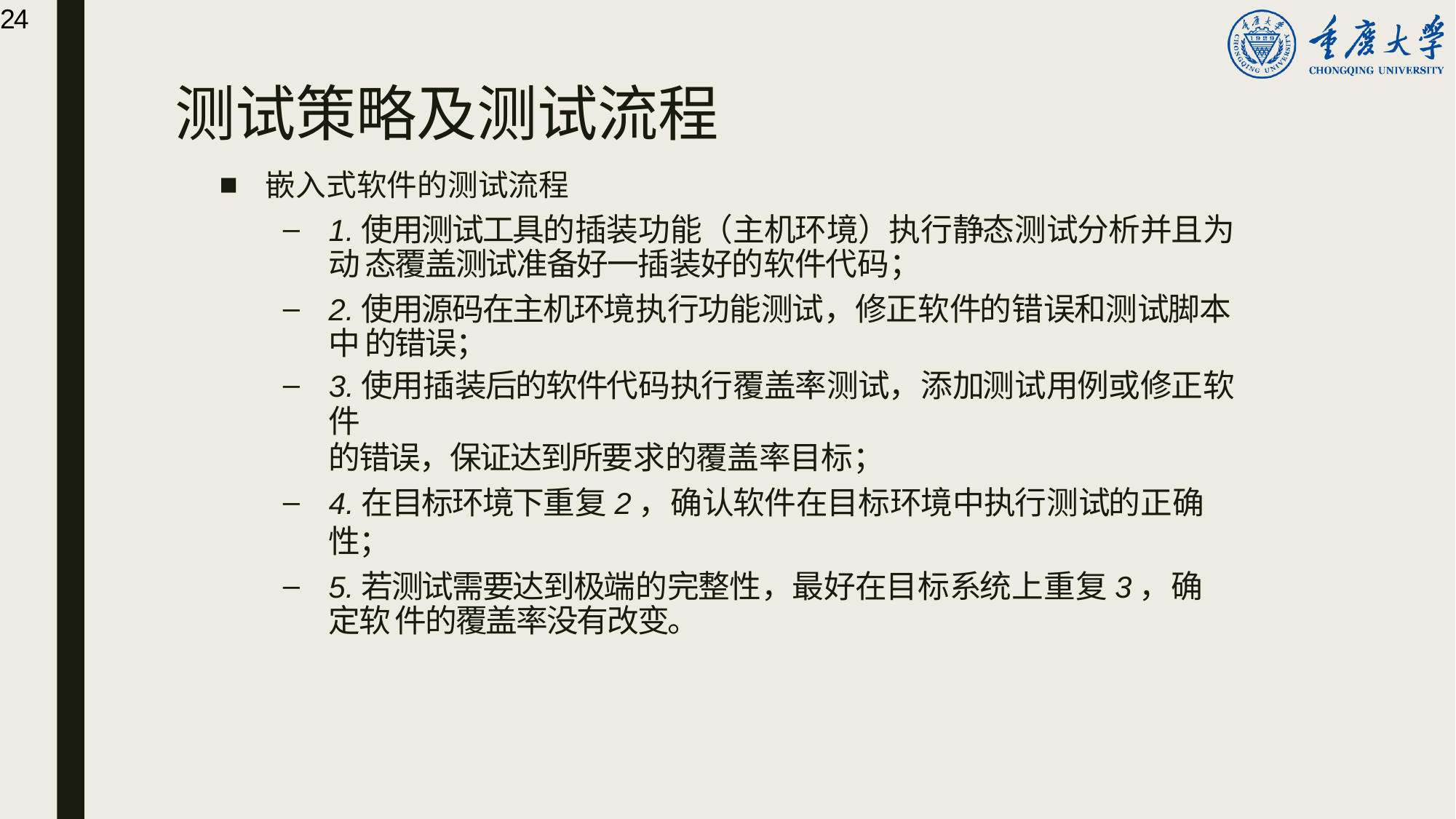

24
# 测试策略及测试流程
嵌入式软件的测试流程
1.使用测试工具的插装功能（主机环境）执行静态测试分析并且为动 态覆盖测试准备好一插装好的软件代码；
2.使用源码在主机环境执行功能测试，修正软件的错误和测试脚本中 的错误；
3.使用插装后的软件代码执行覆盖率测试，添加测试用例或修正软件
的错误，保证达到所要求的覆盖率目标；
4.在目标环境下重复2，确认软件在目标环境中执行测试的正确性；
5.若测试需要达到极端的完整性，最好在目标系统上重复3，确定软 件的覆盖率没有改变。